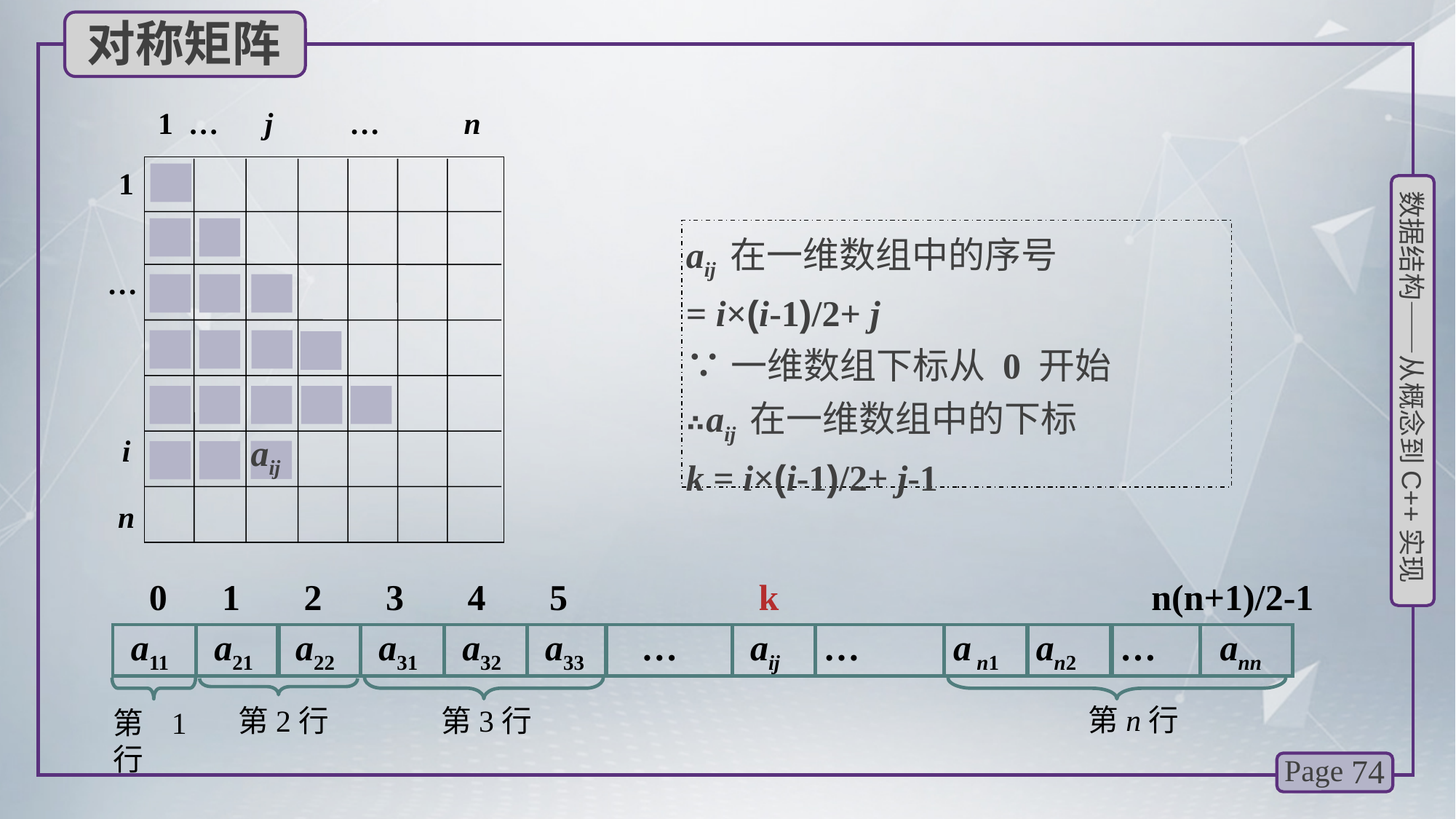

对称矩阵

1  …      j          …           n

  1

 …

  i

  n

aij 在一维数组中的序号
= i×(i-1)/2+ j
∵一维数组下标从 0 开始
∴aij 在一维数组中的下标
k = i×(i-1)/2+ j-1

aij

0      1       2       3       4       5                     k                                         n(n+1)/2-1
  a11
  a21
  a22
  a31
  a32
  a33
    …

  aij
 …

 a n1
 an2
 …
  ann

第3行

第1行

  第n行

第2行